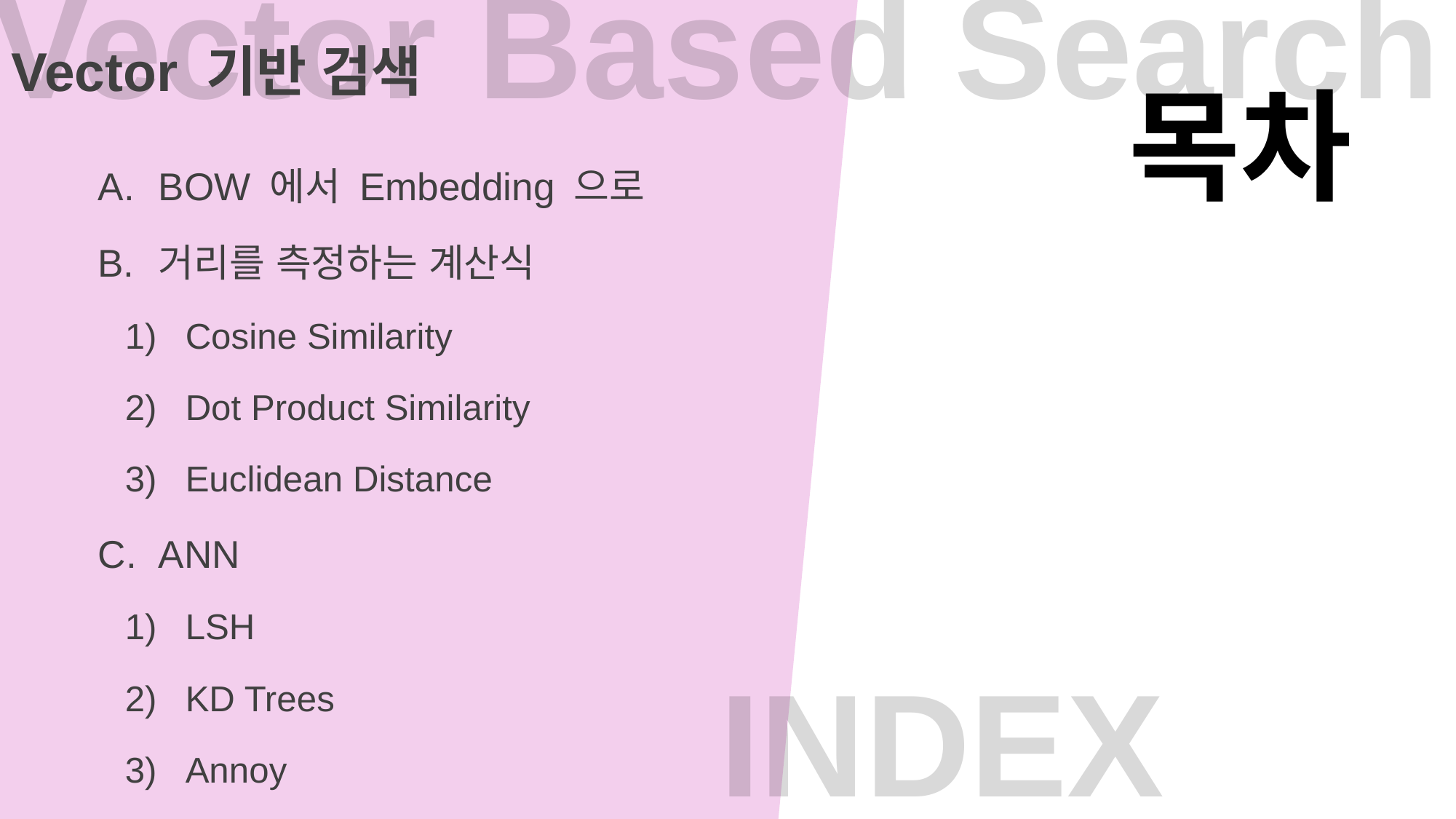

Vector Based Search

# Vector 기반 검색
목차
BOW 에서 Embedding 으로
거리를 측정하는 계산식
Cosine Similarity
Dot Product Similarity
Euclidean Distance
ANN
LSH
KD Trees
Annoy

INDEX